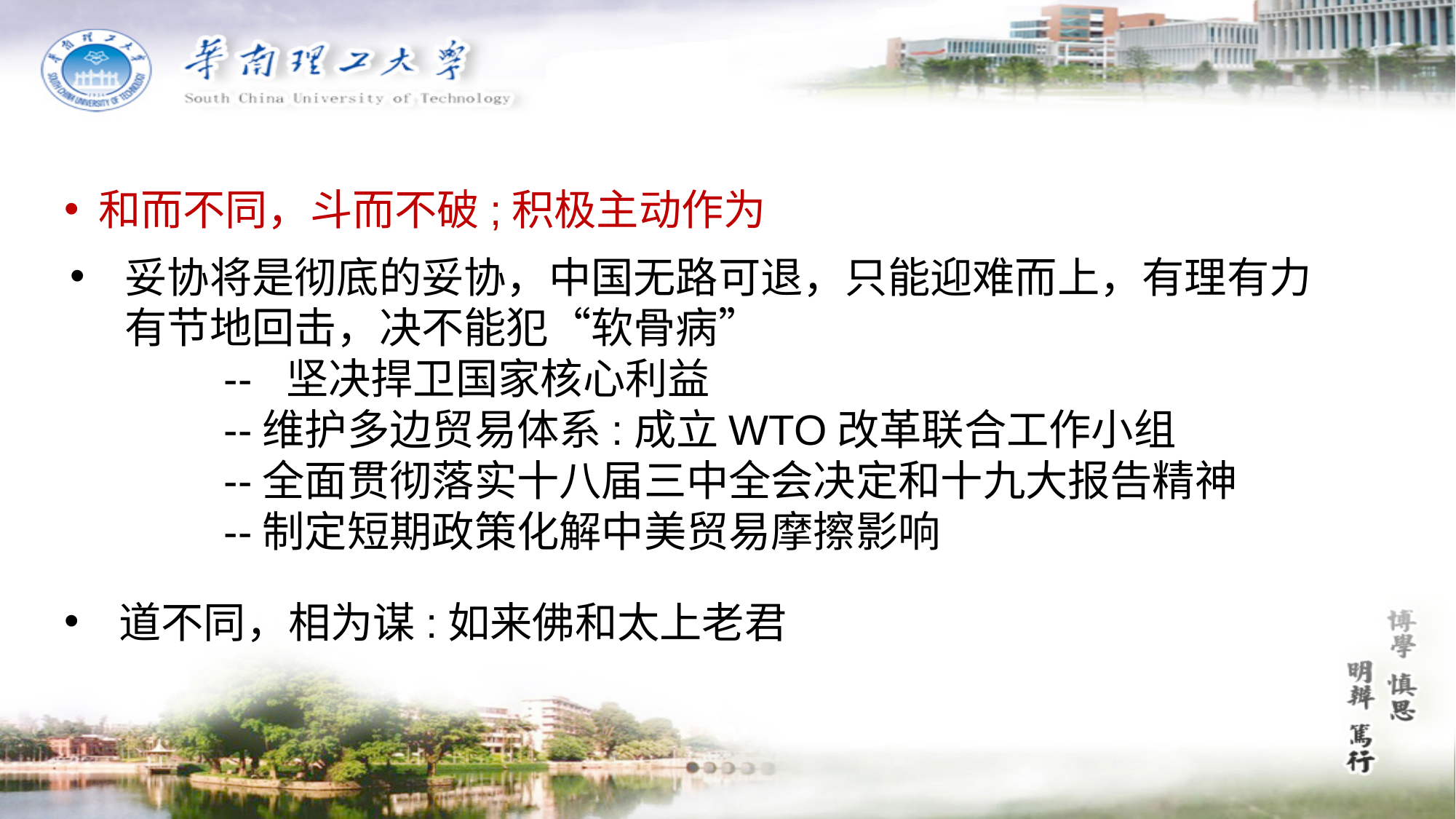

和而不同，斗而不破;积极主动作为
妥协将是彻底的妥协，中国无路可退，只能迎难而上，有理有力有节地回击，决不能犯“软骨病”
             --  坚决捍卫国家核心利益
             --维护多边贸易体系:成立WTO改革联合工作小组
             --全面贯彻落实十八届三中全会决定和十九大报告精神
             --制定短期政策化解中美贸易摩擦影响
道不同，相为谋:如来佛和太上老君